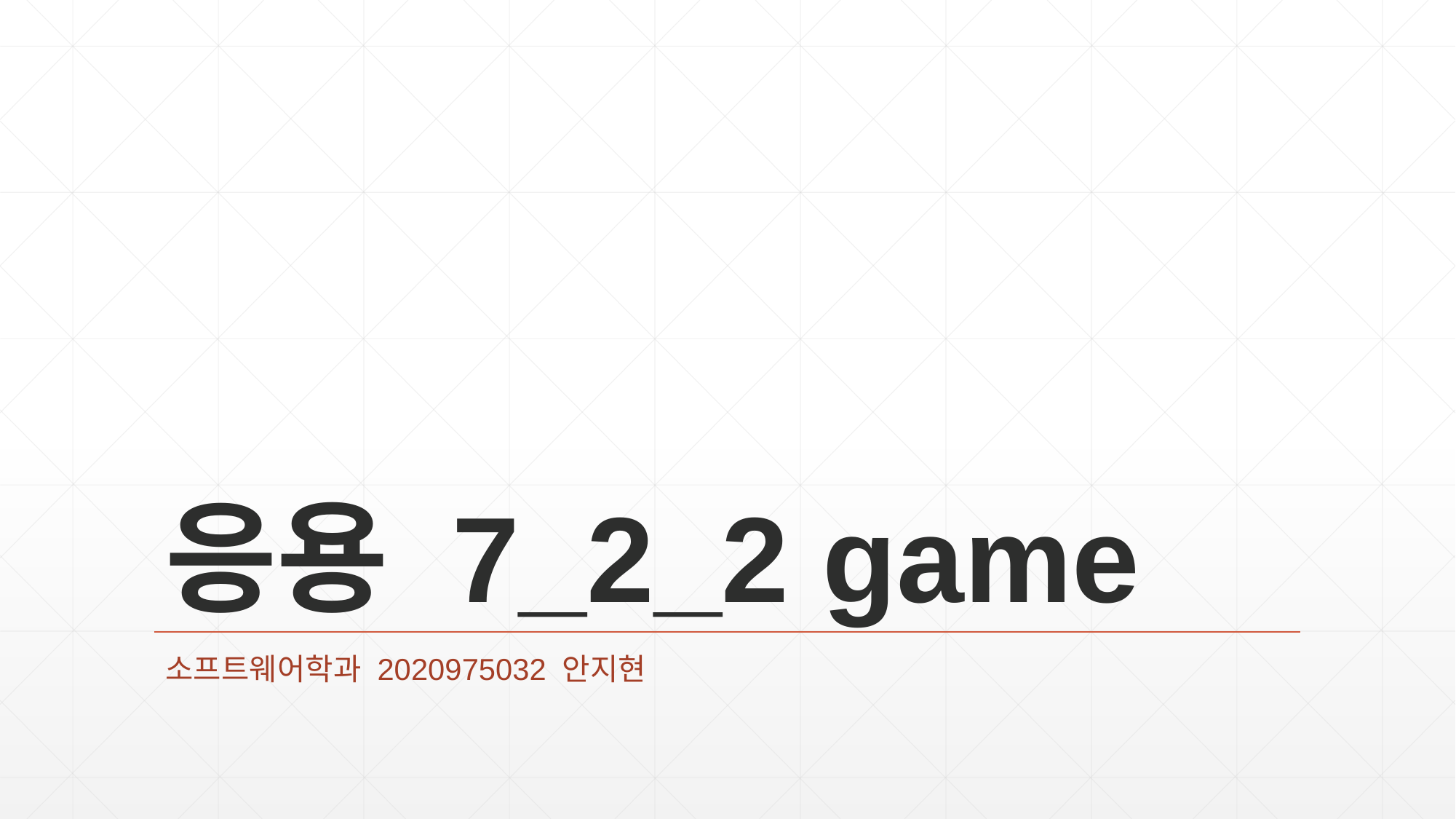

# 응용 7_2_2 game
소프트웨어학과 2020975032 안지현